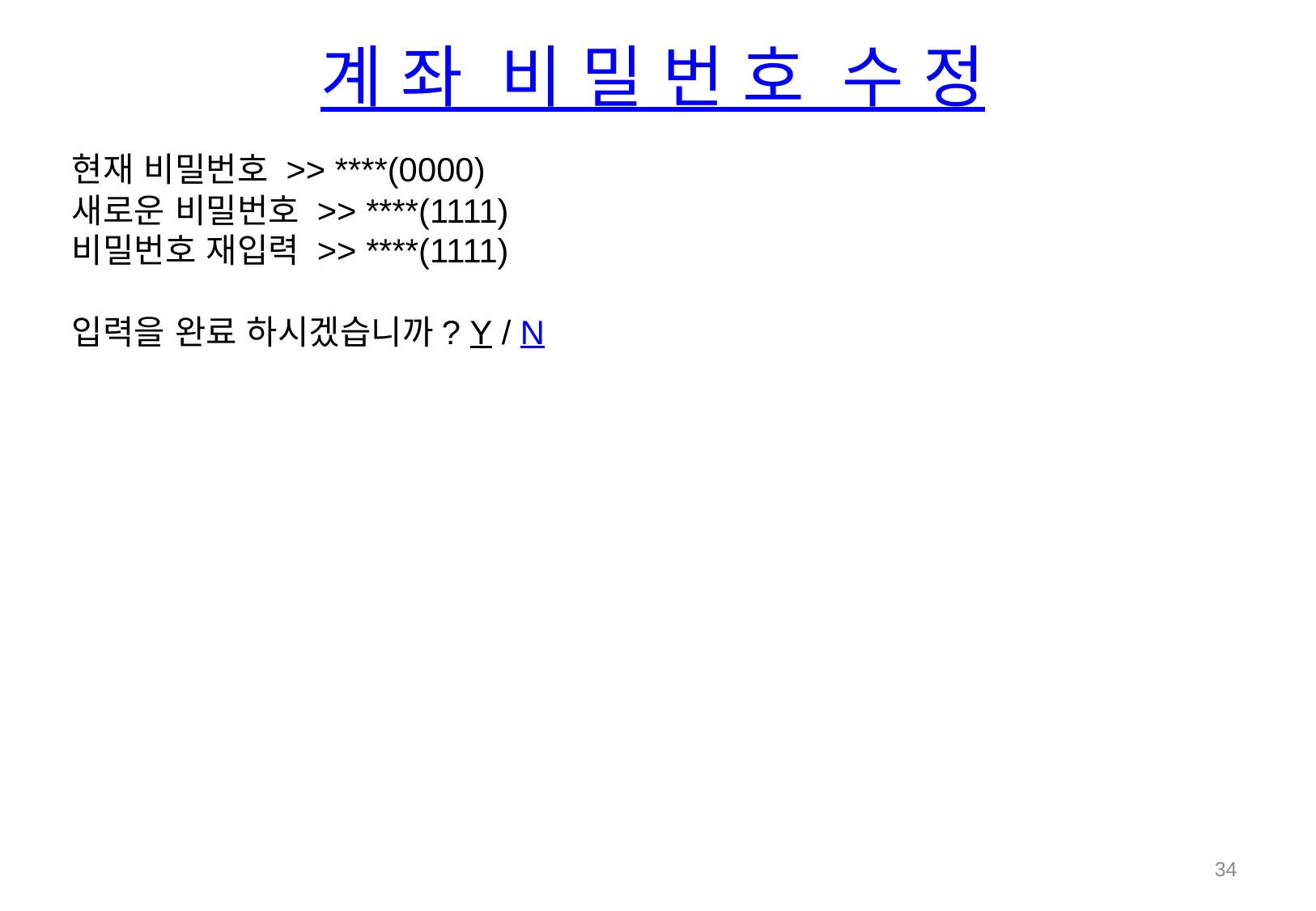

계 좌  비 밀 번 호  수 정
현재 비밀번호 >> ****(0000)
새로운 비밀번호 >> ****(1111)
비밀번호 재입력 >> ****(1111)

입력을 완료 하시겠습니까? Y / N

34